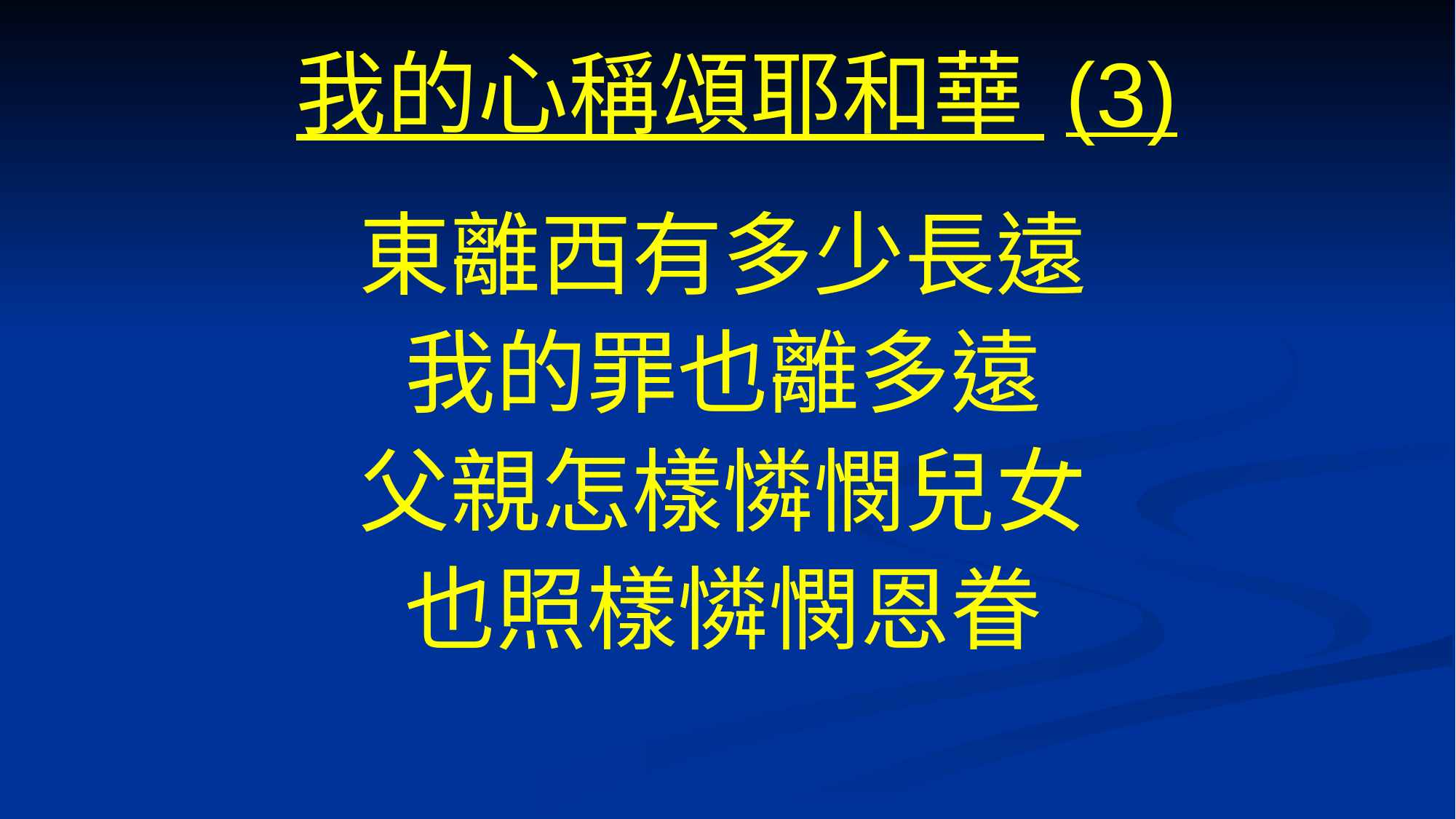

# 我的心稱頌耶和華 (3)
東離西有多少長遠
我的罪也離多遠
父親怎樣憐憫兒女
也照樣憐憫恩眷